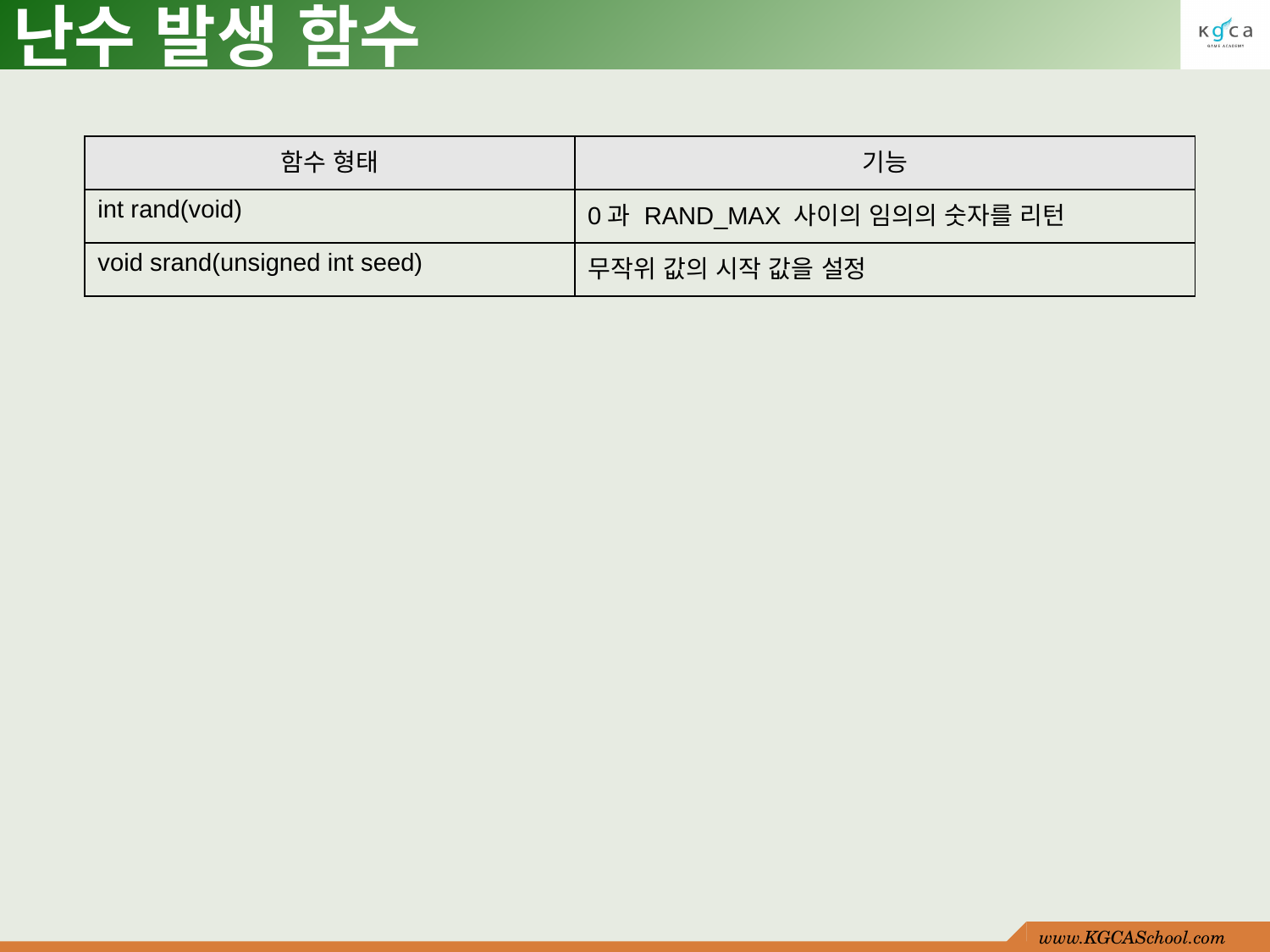

# 난수 발생 함수
| 함수 형태 | 기능 |
| --- | --- |
| int rand(void) | 0과 RAND\_MAX 사이의 임의의 숫자를 리턴 |
| void srand(unsigned int seed) | 무작위 값의 시작 값을 설정 |